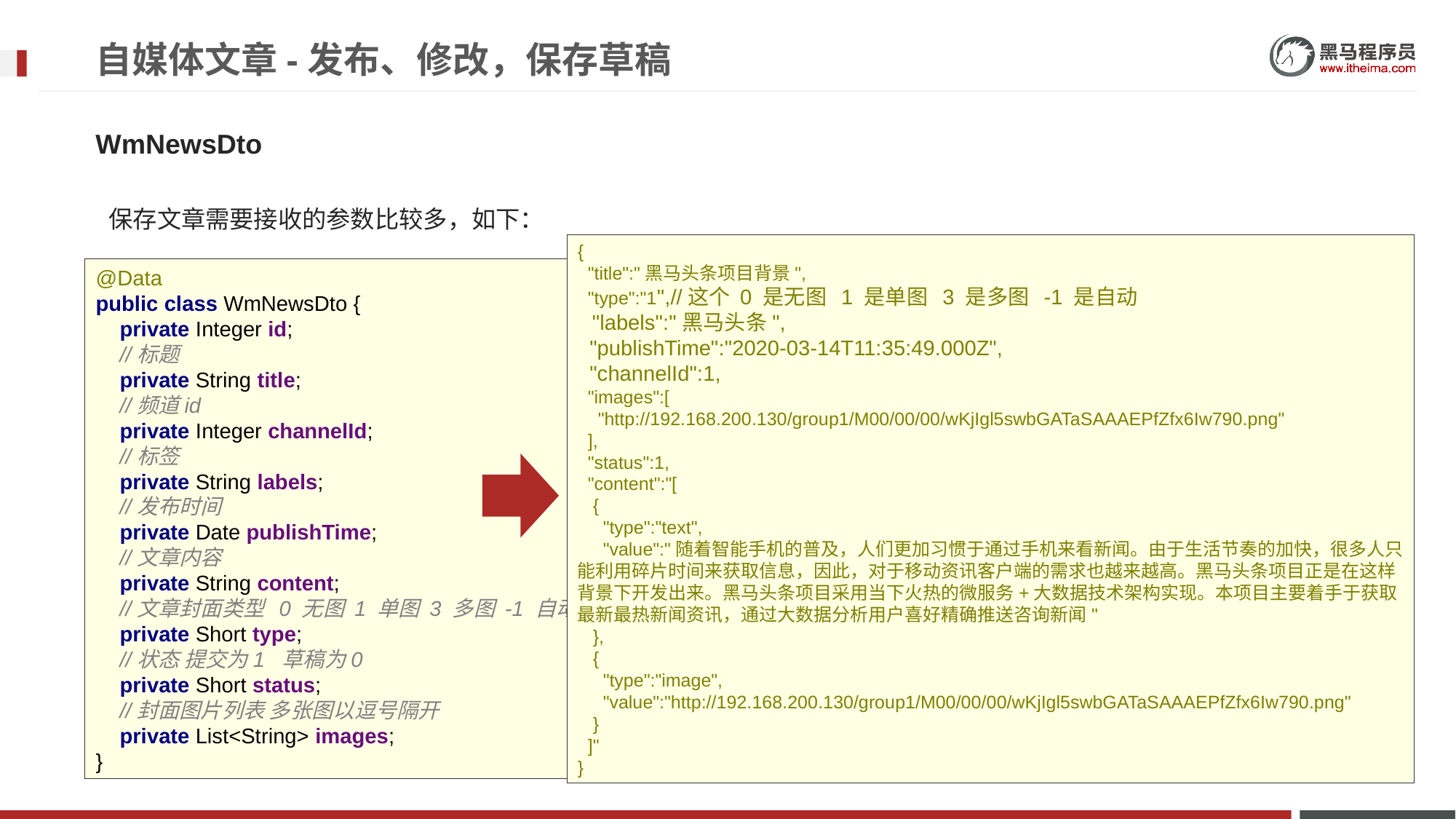

# 自媒体文章-发布、修改，保存草稿
WmNewsDto
保存文章需要接收的参数比较多，如下：
{
  "title":"黑马头条项目背景",
  "type":"1",//这个 0 是无图  1 是单图  3 是多图  -1 是自动
  "labels":"黑马头条",
  "publishTime":"2020-03-14T11:35:49.000Z",
  "channelId":1,
  "images":[
    "http://192.168.200.130/group1/M00/00/00/wKjIgl5swbGATaSAAAEPfZfx6Iw790.png"
  ],
  "status":1,
  "content":"[
   {
     "type":"text",
     "value":"随着智能手机的普及，人们更加习惯于通过手机来看新闻。由于生活节奏的加快，很多人只能利用碎片时间来获取信息，因此，对于移动资讯客户端的需求也越来越高。黑马头条项目正是在这样背景下开发出来。黑马头条项目采用当下火热的微服务+大数据技术架构实现。本项目主要着手于获取最新最热新闻资讯，通过大数据分析用户喜好精确推送咨询新闻"
   },
   {
     "type":"image",
     "value":"http://192.168.200.130/group1/M00/00/00/wKjIgl5swbGATaSAAAEPfZfx6Iw790.png"
   }
  ]"
}
@Data
public class WmNewsDto {
    private Integer id;
    //标题
    private String title;
    //频道id
    private Integer channelId;
    //标签
    private String labels;
    //发布时间
    private Date publishTime;
    //文章内容
    private String content;
    //文章封面类型  0 无图 1 单图 3 多图 -1 自动
    private Short type;
    //状态 提交为1  草稿为0
    private Short status;
    //封面图片列表 多张图以逗号隔开
    private List<String> images;
}